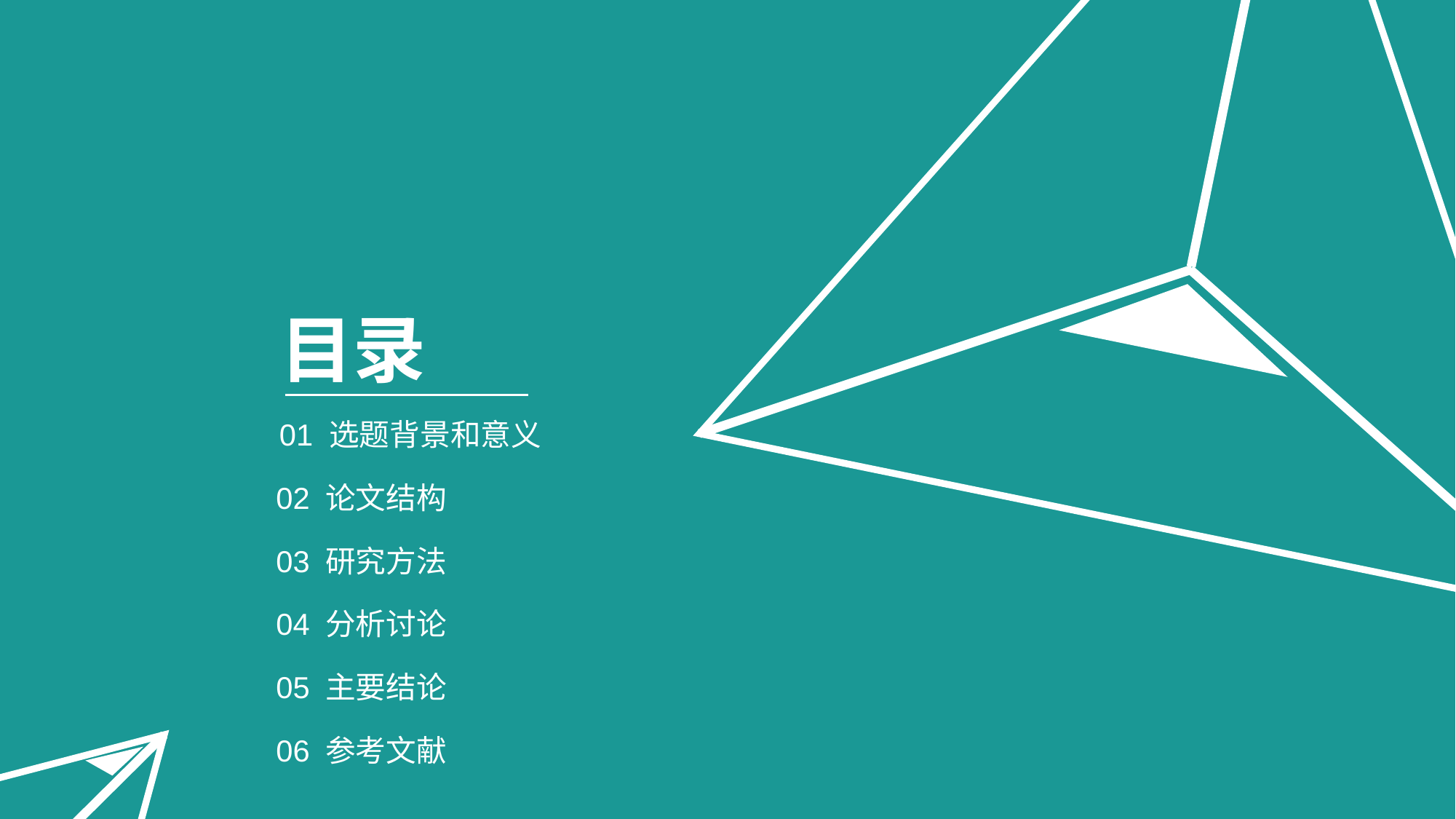

目录
01 选题背景和意义
02 论文结构
03 研究方法
04 分析讨论
05 主要结论
06 参考文献